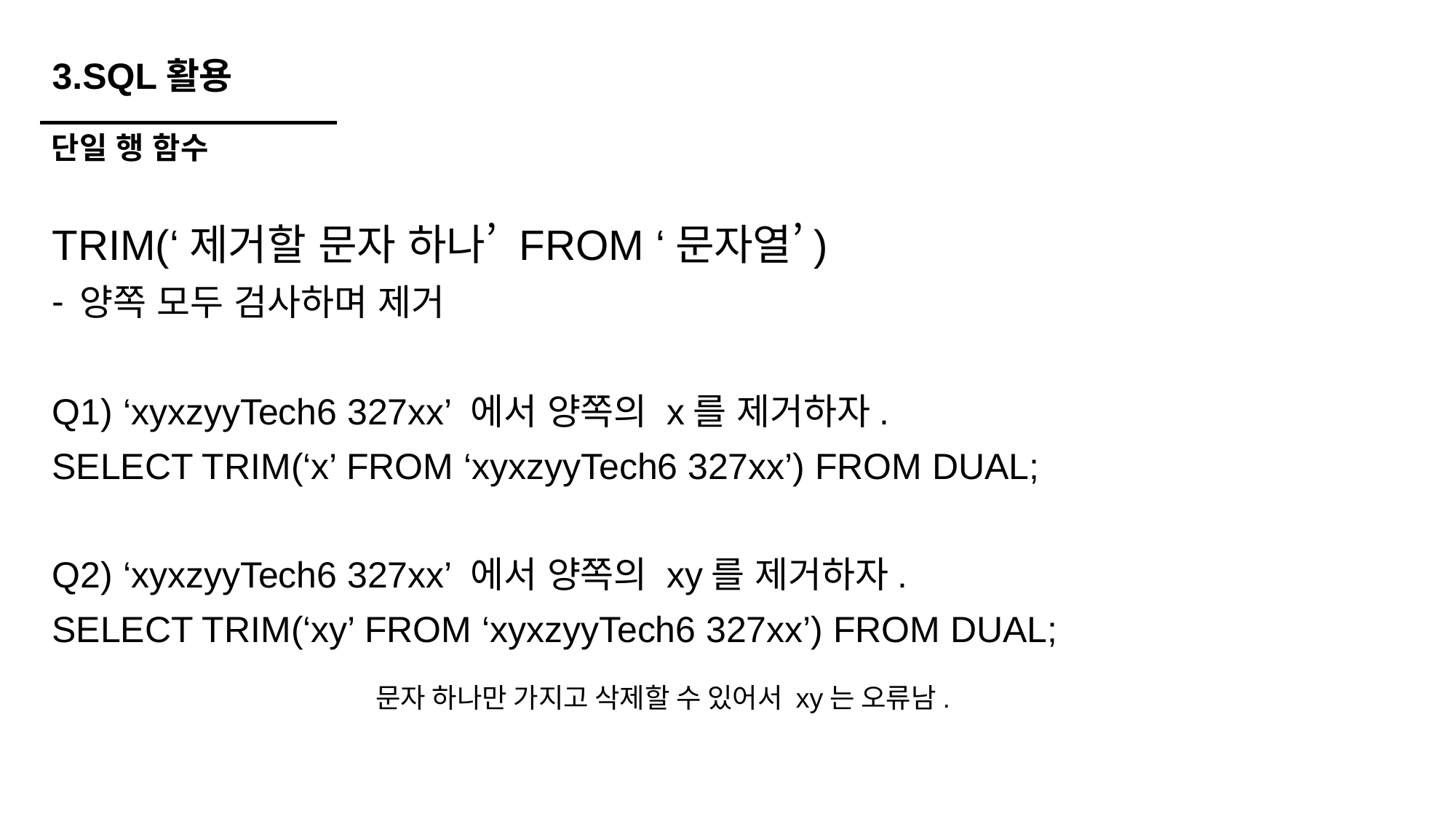

# 3.SQL활용
단일 행 함수
TRIM(‘제거할 문자 하나’ FROM ‘문자열’)
양쪽 모두 검사하며 제거

Q1) ‘xyxzyyTech6 327xx’ 에서 양쪽의 x를 제거하자.
SELECT TRIM(‘x’ FROM ‘xyxzyyTech6 327xx’) FROM DUAL;

Q2) ‘xyxzyyTech6 327xx’ 에서 양쪽의 xy를 제거하자.
SELECT TRIM(‘xy’ FROM ‘xyxzyyTech6 327xx’) FROM DUAL;

문자 하나만 가지고 삭제할 수 있어서 xy는 오류남.